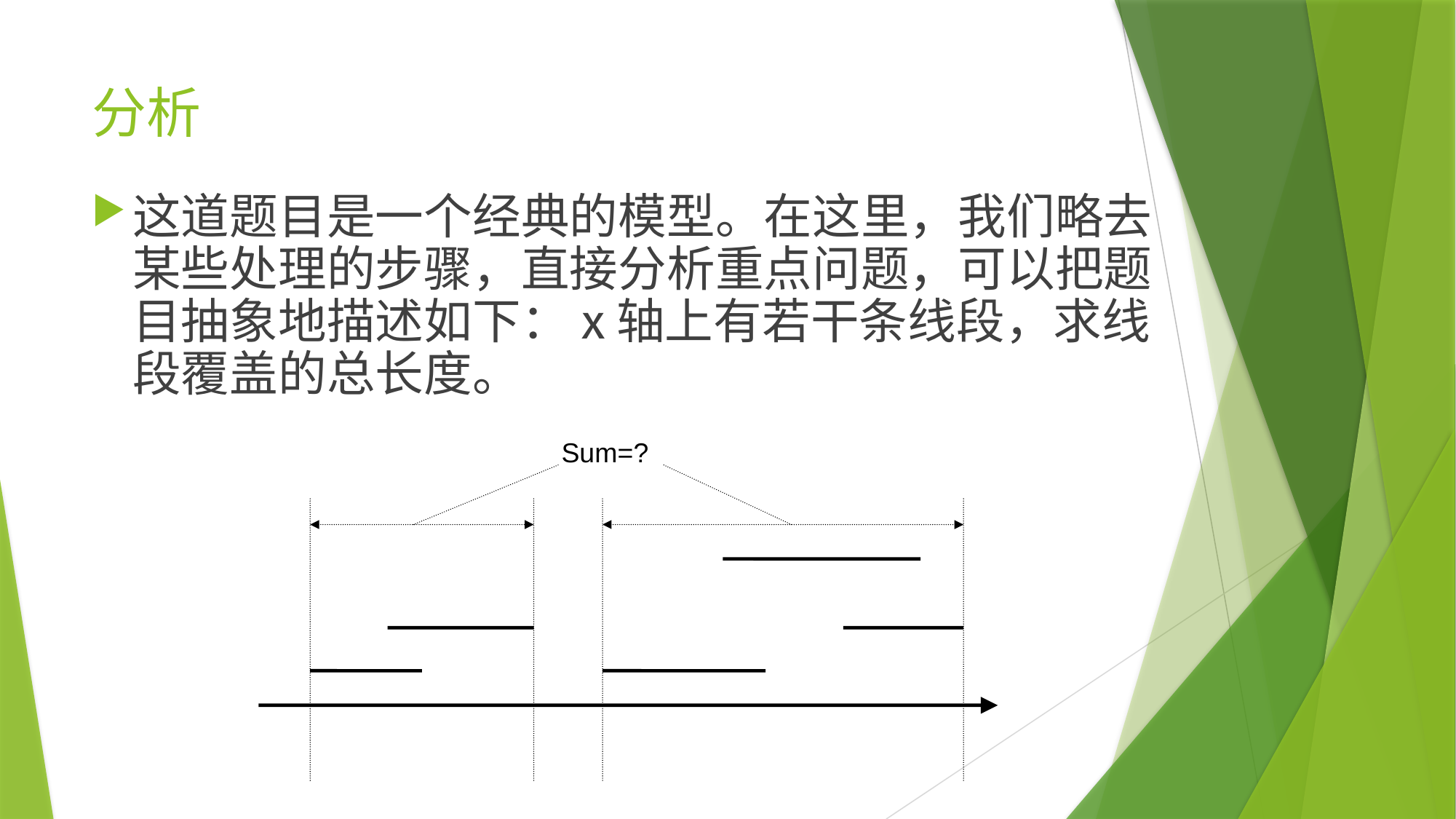

# 分析
这道题目是一个经典的模型。在这里，我们略去某些处理的步骤，直接分析重点问题，可以把题目抽象地描述如下：x轴上有若干条线段，求线段覆盖的总长度。
Sum=?